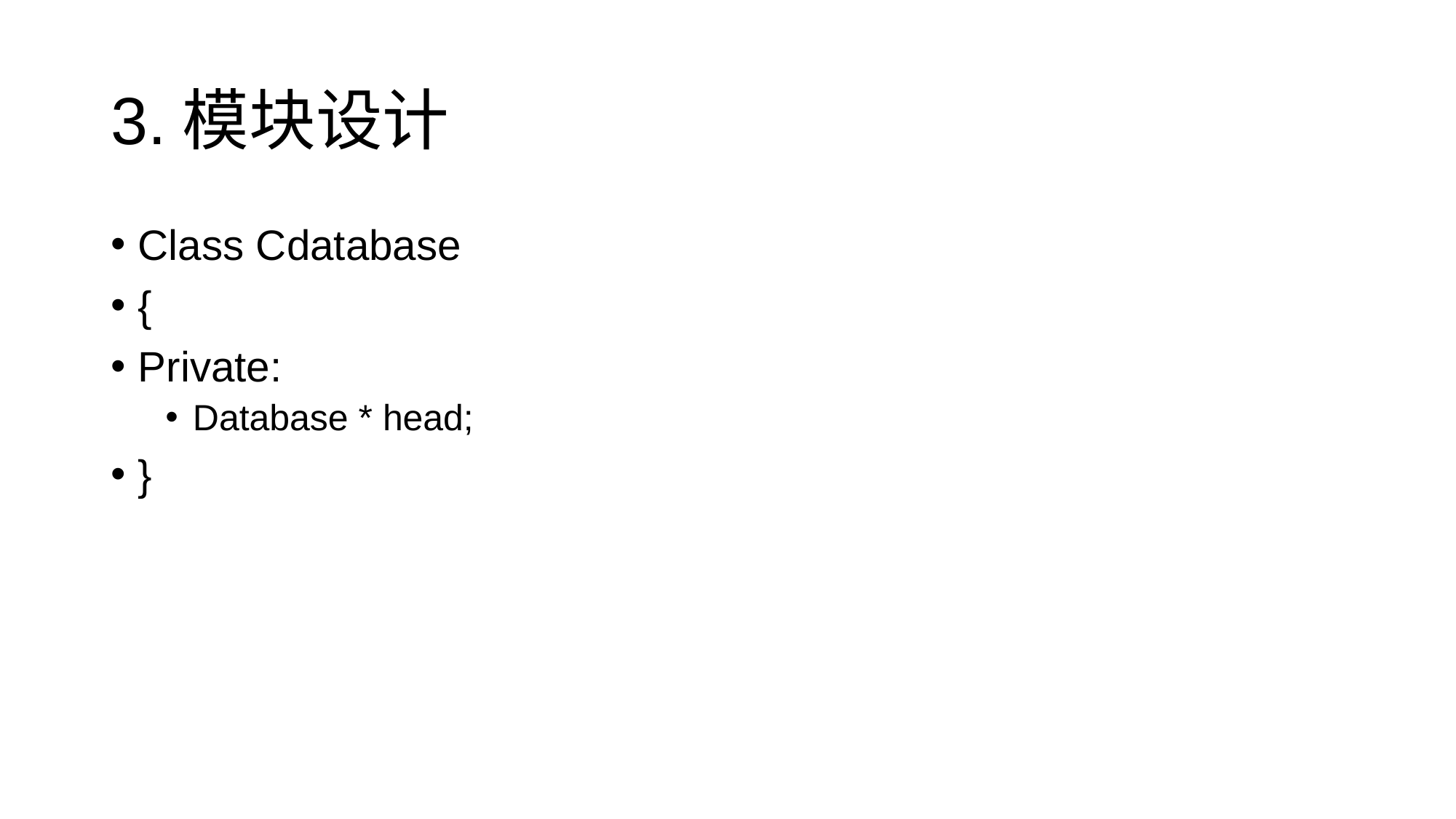

# 3.模块设计
Class Cdatabase
{
Private:
Database * head;
}